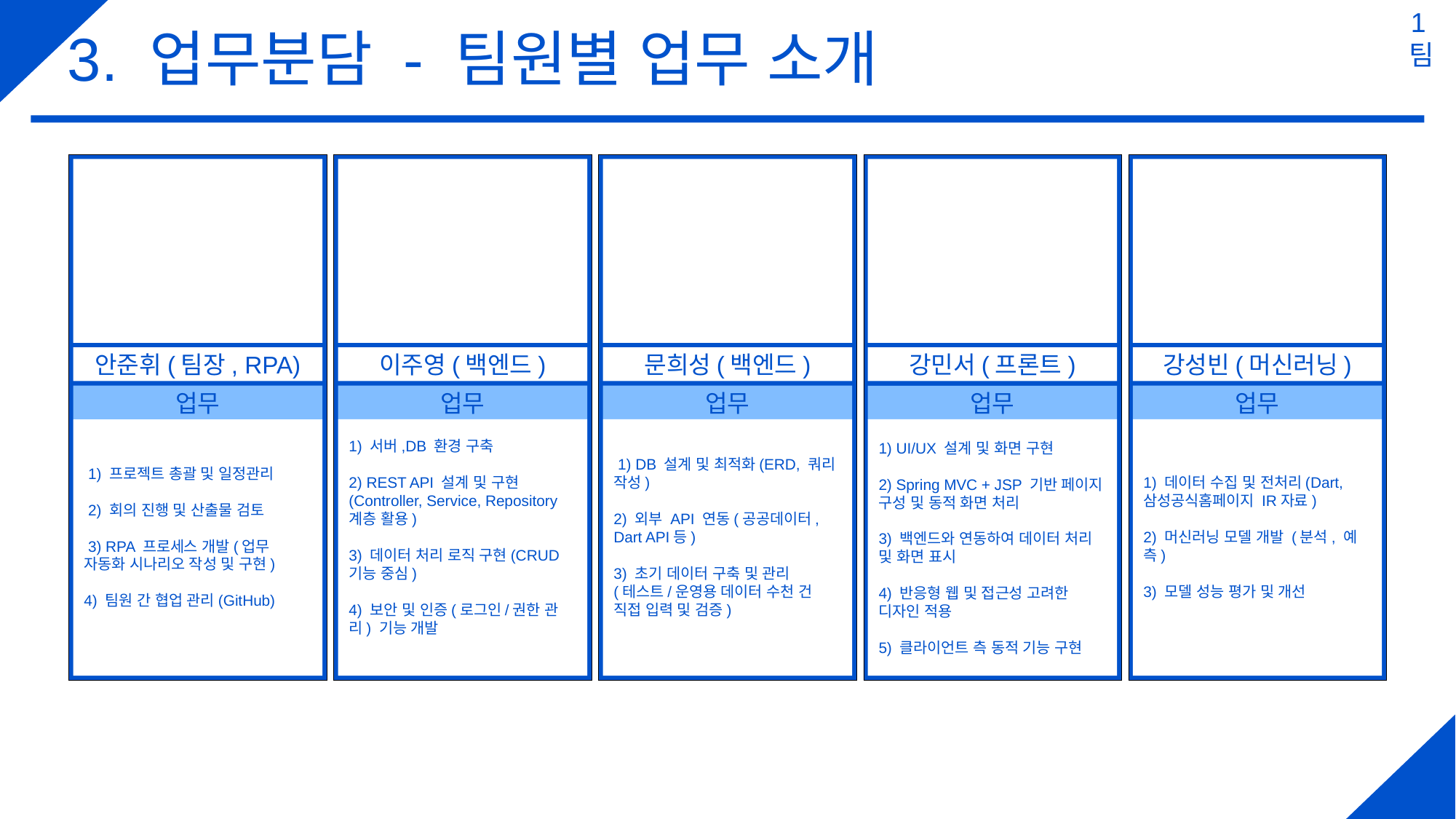

# 3. 업무분담 - 팀원별 업무 소개

안준휘(팀장, RPA)
이주영(백엔드)
문희성(백엔드)
강민서(프론트)
강성빈(머신러닝)
업무
업무
업무
업무
업무
 1) 프로젝트 총괄 및 일정관리

 2) 회의 진행 및 산출물 검토

 3) RPA 프로세스 개발(업무 자동화 시나리오 작성 및 구현)

4) 팀원 간 협업 관리(GitHub)

1) 서버,DB 환경 구축

2) REST API 설계 및 구현(Controller, Service, Repository 계층 활용)

3) 데이터 처리 로직 구현(CRUD 기능 중심)

4) 보안 및 인증(로그인/권한 관리) 기능 개발

 1) DB 설계 및 최적화(ERD, 쿼리 작성)

2) 외부 API 연동(공공데이터, Dart API등)

3) 초기 데이터 구축 및 관리
(테스트/운영용 데이터 수천 건 직접 입력 및 검증)

1) UI/UX 설계 및 화면 구현

2) Spring MVC + JSP 기반 페이지 구성 및 동적 화면 처리
3) 백엔드와 연동하여 데이터 처리 및 화면 표시

4) 반응형 웹 및 접근성 고려한 디자인 적용

5) 클라이언트 측 동적 기능 구현
1) 데이터 수집 및 전처리(Dart, 삼성공식홈페이지 IR자료)

2) 머신러닝 모델 개발 (분석, 예측)

3) 모델 성능 평가 및 개선